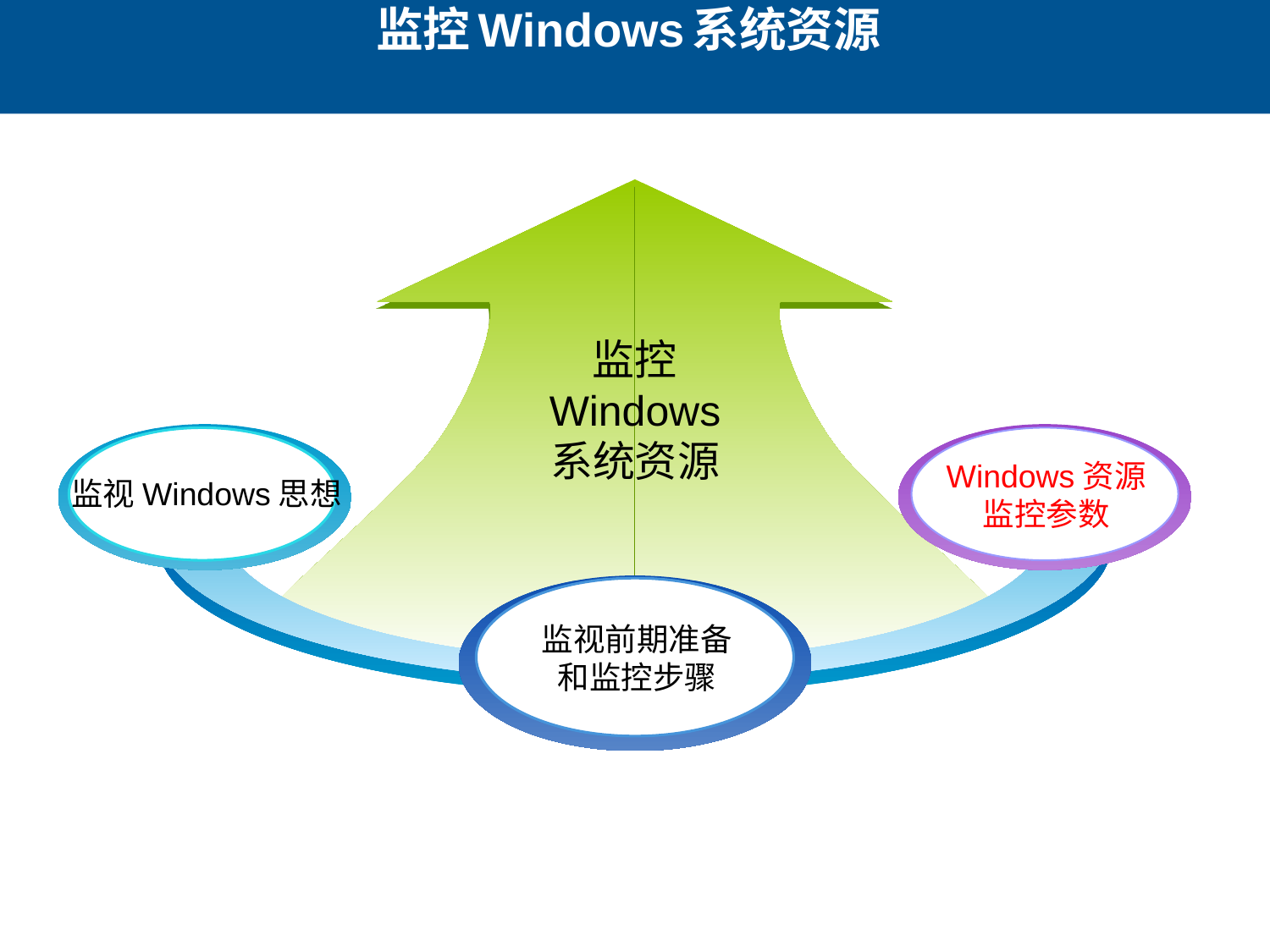

# 监控Windows系统资源

监控
Windows
系统资源

Windows资源
监控参数
监视Windows思想

监视前期准备
和监控步骤